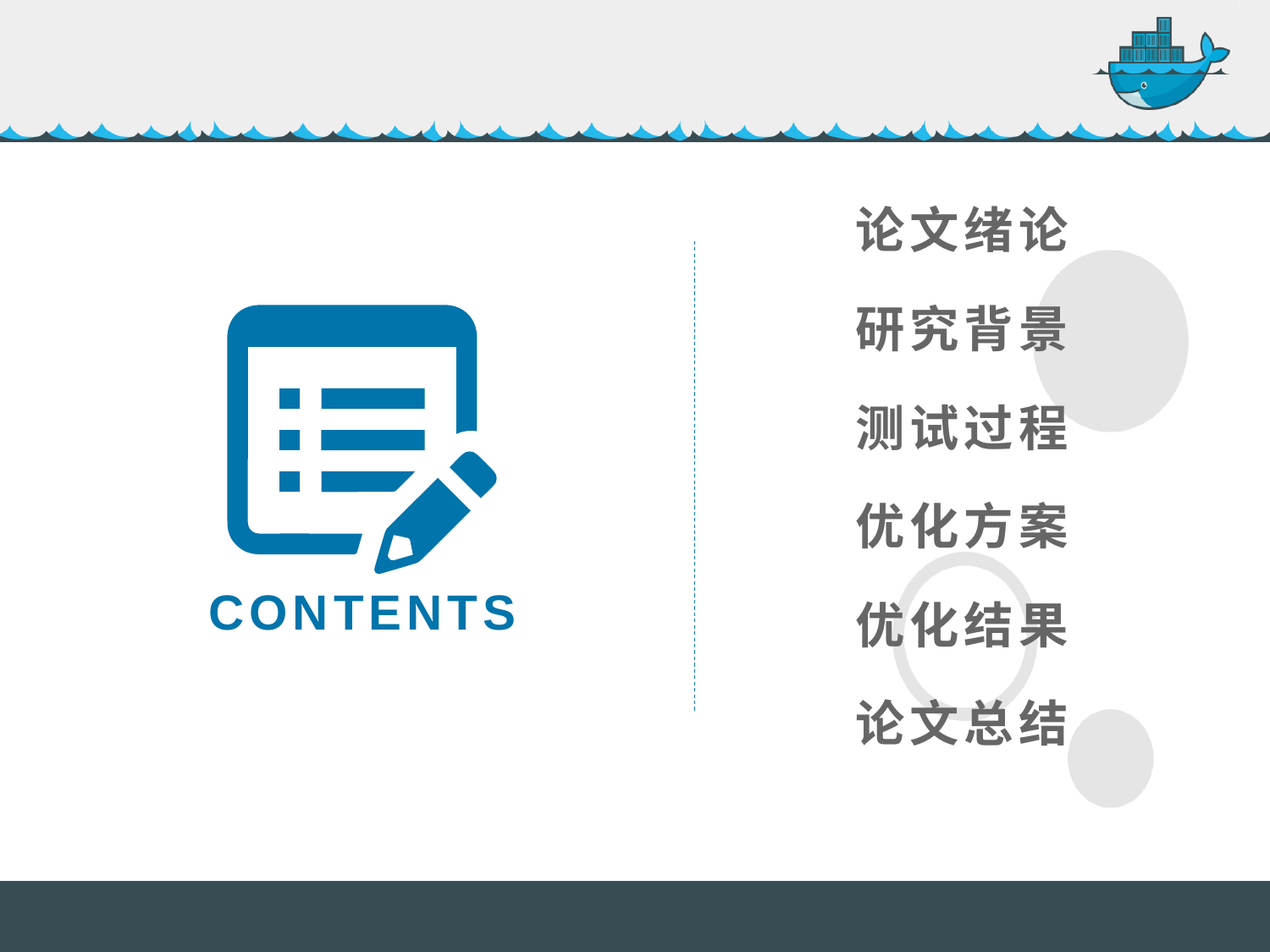

论文绪论
研究背景

测试过程
优化方案
CONTENTS
优化结果
论文总结